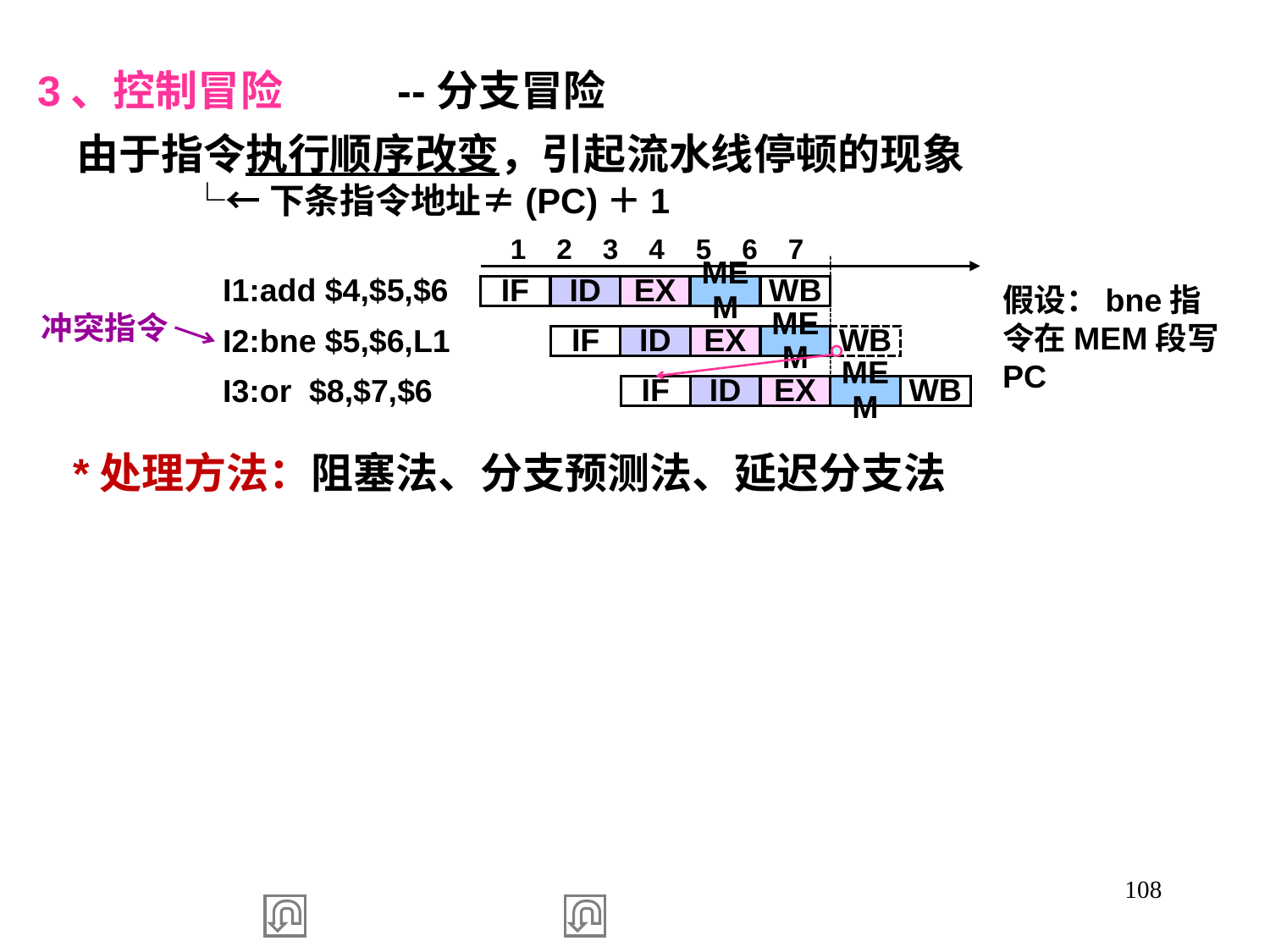

3、控制冒险           --分支冒险
   由于指令执行顺序改变，引起流水线停顿的现象
                   └←下条指令地址≠(PC)＋1
1    2    3    4    5    6    7
I1:add $4,$5,$6
I2:bne $5,$6,L1
I3:or  $8,$7,$6
MEM
WB
假设：bne指令在MEM段写PC
ID
IF
EX
EX
MEM
WB
ID
IF

IF
EX
MEM
WB
ID
冲突指令
   *处理方法：阻塞法、分支预测法、延迟分支法
108